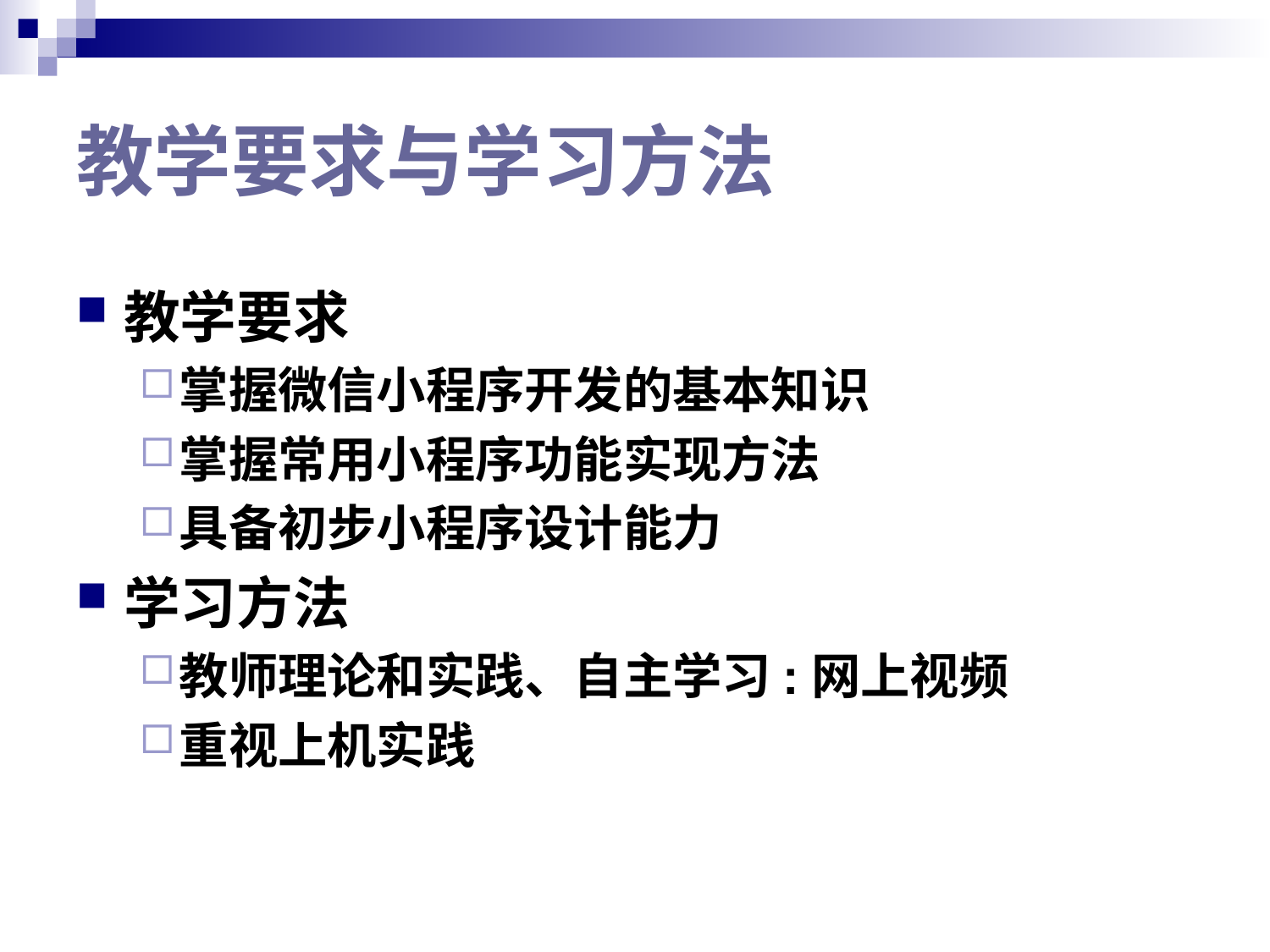

# 教学要求与学习方法
教学要求
掌握微信小程序开发的基本知识
掌握常用小程序功能实现方法
具备初步小程序设计能力
学习方法
教师理论和实践、自主学习:网上视频
重视上机实践